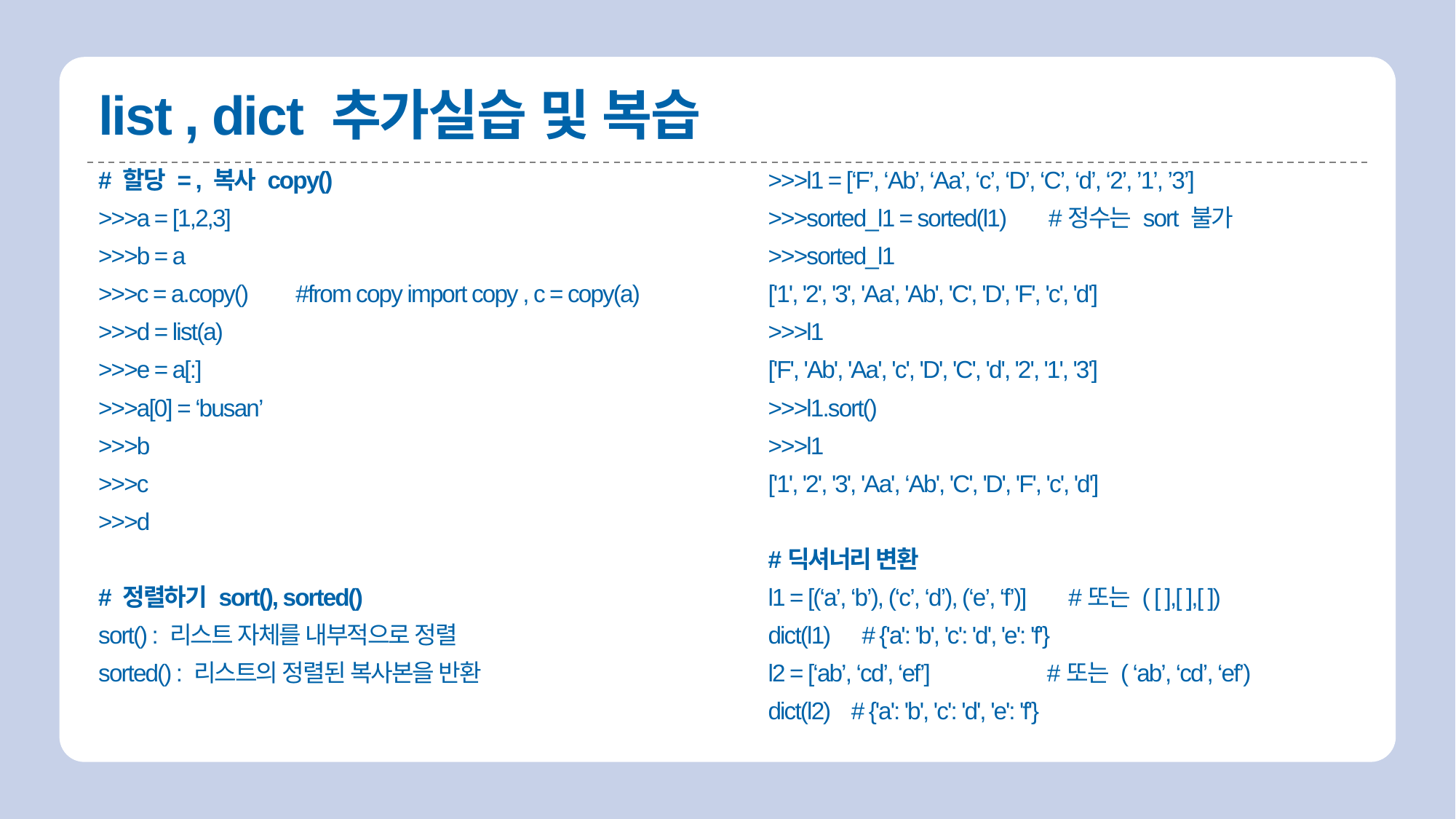

# list , dict 추가실습 및 복습
>>>l1 = [‘F’, ‘Ab’, ‘Aa’, ‘c’, ‘D’, ‘C’, ‘d’, ‘2’, ’1’, ’3’]
>>>sorted_l1 = sorted(l1)        #정수는 sort 불가
>>>sorted_l1
['1', '2', '3', 'Aa', 'Ab', 'C', 'D', 'F', 'c', 'd']
>>>l1
['F', 'Ab', 'Aa', 'c', 'D', 'C', 'd', '2', '1', '3']
>>>l1.sort()
>>>l1
['1', '2', '3', 'Aa', ‘Ab', 'C', 'D', 'F', 'c', 'd']

#딕셔너리 변환
l1 = [(‘a’, ‘b’), (‘c’, ‘d’), (‘e’, ‘f’)]        #또는 ( [ ],[ ],[ ])
dict(l1)      # {'a': 'b', 'c': 'd', 'e': 'f'}
l2 = [‘ab’, ‘cd’, ‘ef’]                      #또는 ( ‘ab’, ‘cd’, ‘ef’)
dict(l2)    # {'a': 'b', 'c': 'd', 'e': 'f'}
# 할당 = , 복사 copy()
>>>a = [1,2,3]
>>>b = a
>>>c = a.copy()         #from copy import copy , c = copy(a)
>>>d = list(a)
>>>e = a[:]
>>>a[0] = ‘busan’
>>>b
>>>c
>>>d

# 정렬하기 sort(), sorted()
sort() : 리스트 자체를 내부적으로 정렬
sorted() : 리스트의 정렬된 복사본을 반환